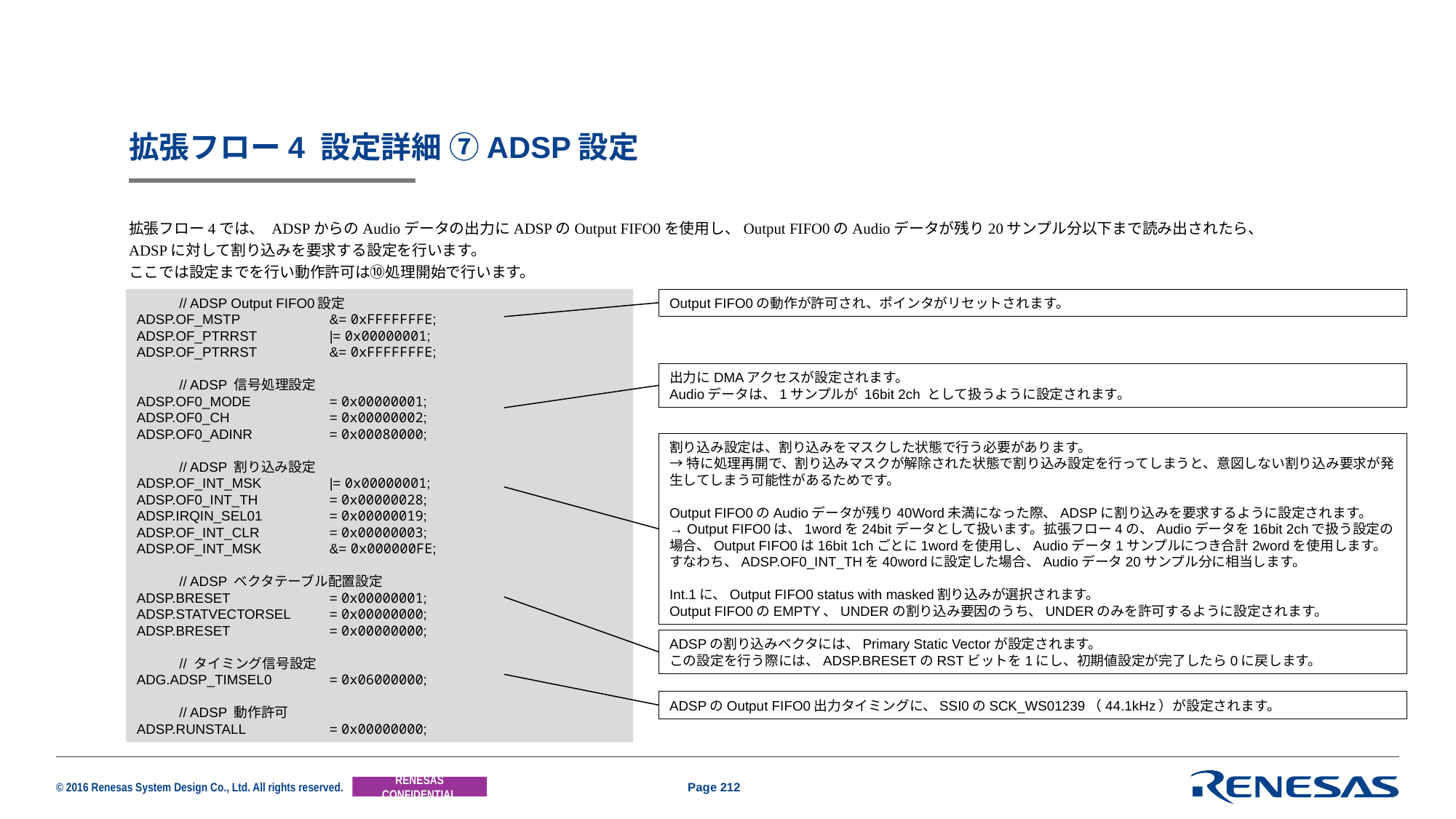

# 拡張フロー4 設定詳細 ⑦ADSP設定
拡張フロー4では、 ADSPからのAudioデータの出力にADSPのOutput FIFO0を使用し、Output FIFO0のAudioデータが残り20サンプル分以下まで読み出されたら、
ADSPに対して割り込みを要求する設定を行います。
ここでは設定までを行い動作許可は⑩処理開始で行います。
	// ADSP Output FIFO0設定
ADSP.OF_MSTP	&= 0xFFFFFFFE;
ADSP.OF_PTRRST	|= 0x00000001;
ADSP.OF_PTRRST	&= 0xFFFFFFFE;

	// ADSP 信号処理設定
ADSP.OF0_MODE	= 0x00000001;
ADSP.OF0_CH	= 0x00000002;
ADSP.OF0_ADINR	= 0x00080000;

	// ADSP 割り込み設定
ADSP.OF_INT_MSK	|= 0x00000001;
ADSP.OF0_INT_TH	= 0x00000028;
ADSP.IRQIN_SEL01	= 0x00000019;
ADSP.OF_INT_CLR	= 0x00000003;
ADSP.OF_INT_MSK	&= 0x000000FE;

	// ADSP ベクタテーブル配置設定
ADSP.BRESET	= 0x00000001;
ADSP.STATVECTORSEL	= 0x00000000;
ADSP.BRESET	= 0x00000000;

	// タイミング信号設定
ADG.ADSP_TIMSEL0	= 0x06000000;

	// ADSP 動作許可
ADSP.RUNSTALL	= 0x00000000;
Output FIFO0の動作が許可され、ポインタがリセットされます。
出力にDMAアクセスが設定されます。
Audioデータは、1サンプルが 16bit 2ch として扱うように設定されます。
割り込み設定は、割り込みをマスクした状態で行う必要があります。
→特に処理再開で、割り込みマスクが解除された状態で割り込み設定を行ってしまうと、意図しない割り込み要求が発生してしまう可能性があるためです。

Output FIFO0のAudioデータが残り40Word未満になった際、ADSPに割り込みを要求するように設定されます。
→ Output FIFO0は、1wordを24bitデータとして扱います。拡張フロー4の、Audioデータを16bit 2chで扱う設定の場合、Output FIFO0は16bit 1chごとに1wordを使用し、Audioデータ1サンプルにつき合計2wordを使用します。すなわち、ADSP.OF0_INT_THを40wordに設定した場合、Audioデータ20サンプル分に相当します。

Int.1に、Output FIFO0 status with masked割り込みが選択されます。
Output FIFO0のEMPTY、UNDERの割り込み要因のうち、UNDERのみを許可するように設定されます。
ADSPの割り込みベクタには、Primary Static Vectorが設定されます。
この設定を行う際には、ADSP.BRESETのRSTビットを1にし、初期値設定が完了したら0に戻します。
ADSPのOutput FIFO0出力タイミングに、SSI0のSCK_WS01239（44.1kHz）が設定されます。
Page 212